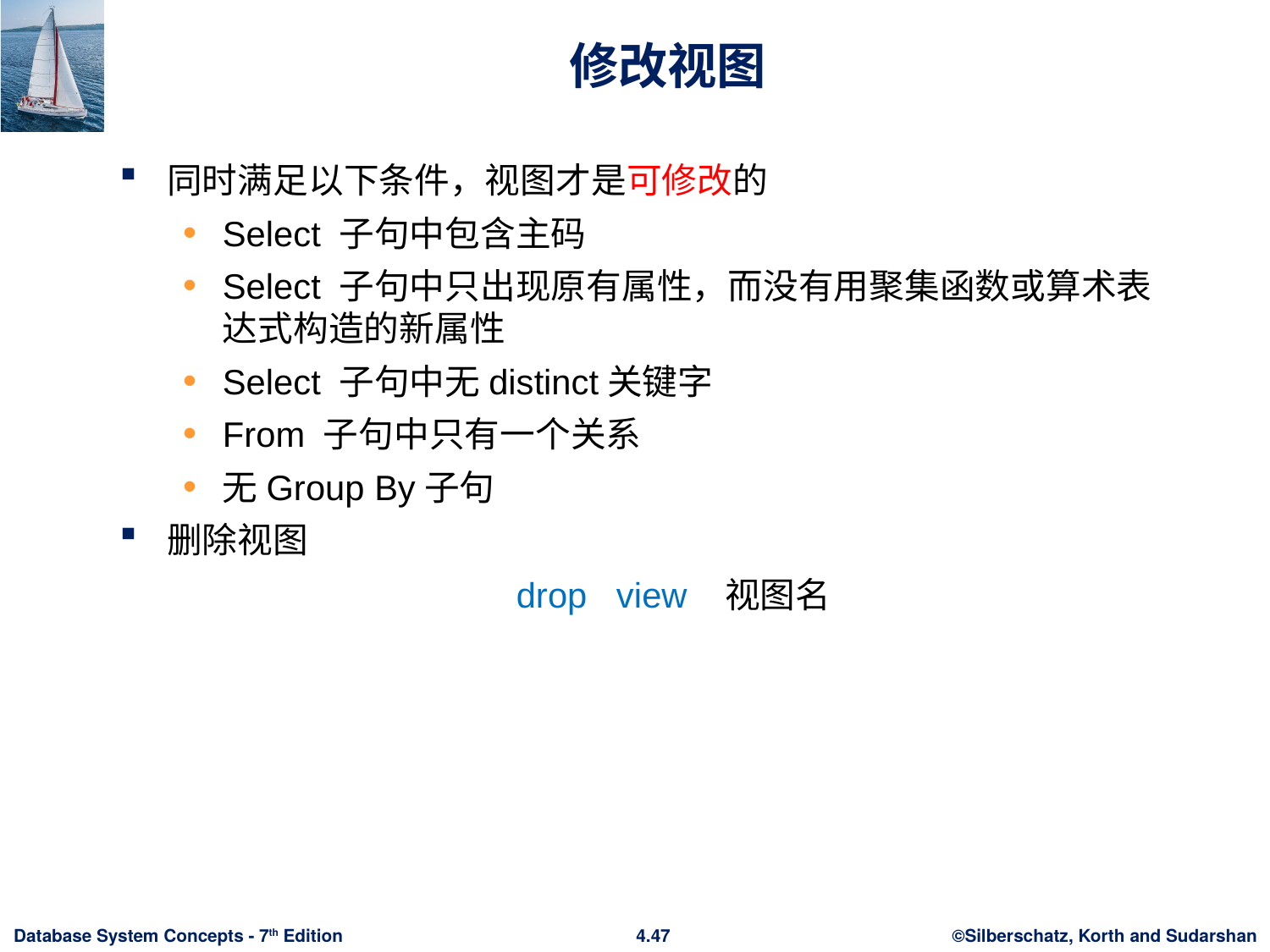

# 修改视图
同时满足以下条件，视图才是可修改的
Select 子句中包含主码
Select 子句中只出现原有属性，而没有用聚集函数或算术表达式构造的新属性
Select 子句中无distinct关键字
From 子句中只有一个关系
无Group By子句
删除视图
drop   view   视图名